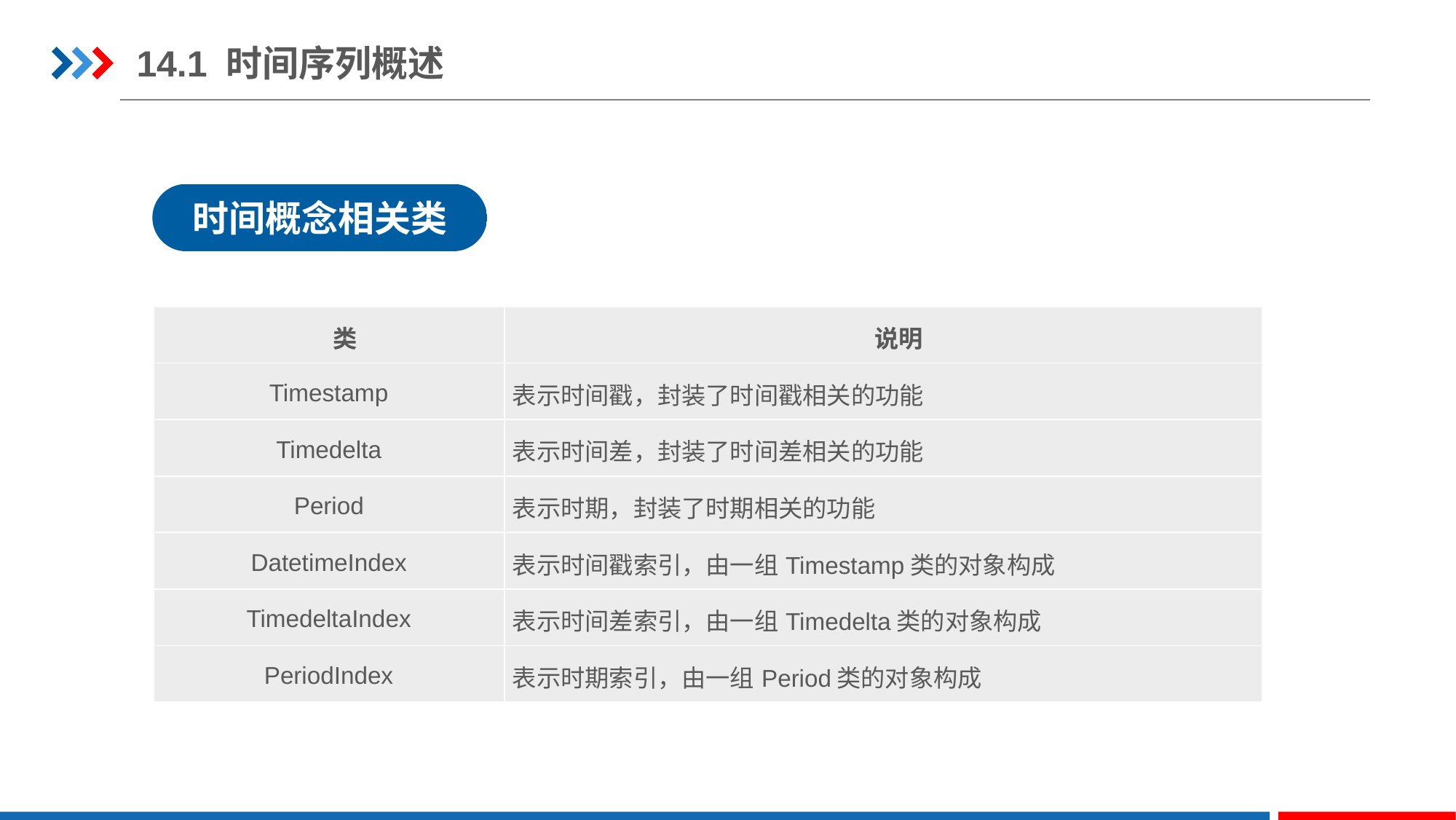

14.1 时间序列概述
时间概念相关类
| 类 | 说明 |
| --- | --- |
| Timestamp | 表示时间戳，封装了时间戳相关的功能 |
| Timedelta | 表示时间差，封装了时间差相关的功能 |
| Period | 表示时期，封装了时期相关的功能 |
| DatetimeIndex | 表示时间戳索引，由一组Timestamp类的对象构成 |
| TimedeltaIndex | 表示时间差索引，由一组Timedelta类的对象构成 |
| PeriodIndex | 表示时期索引，由一组Period类的对象构成 |